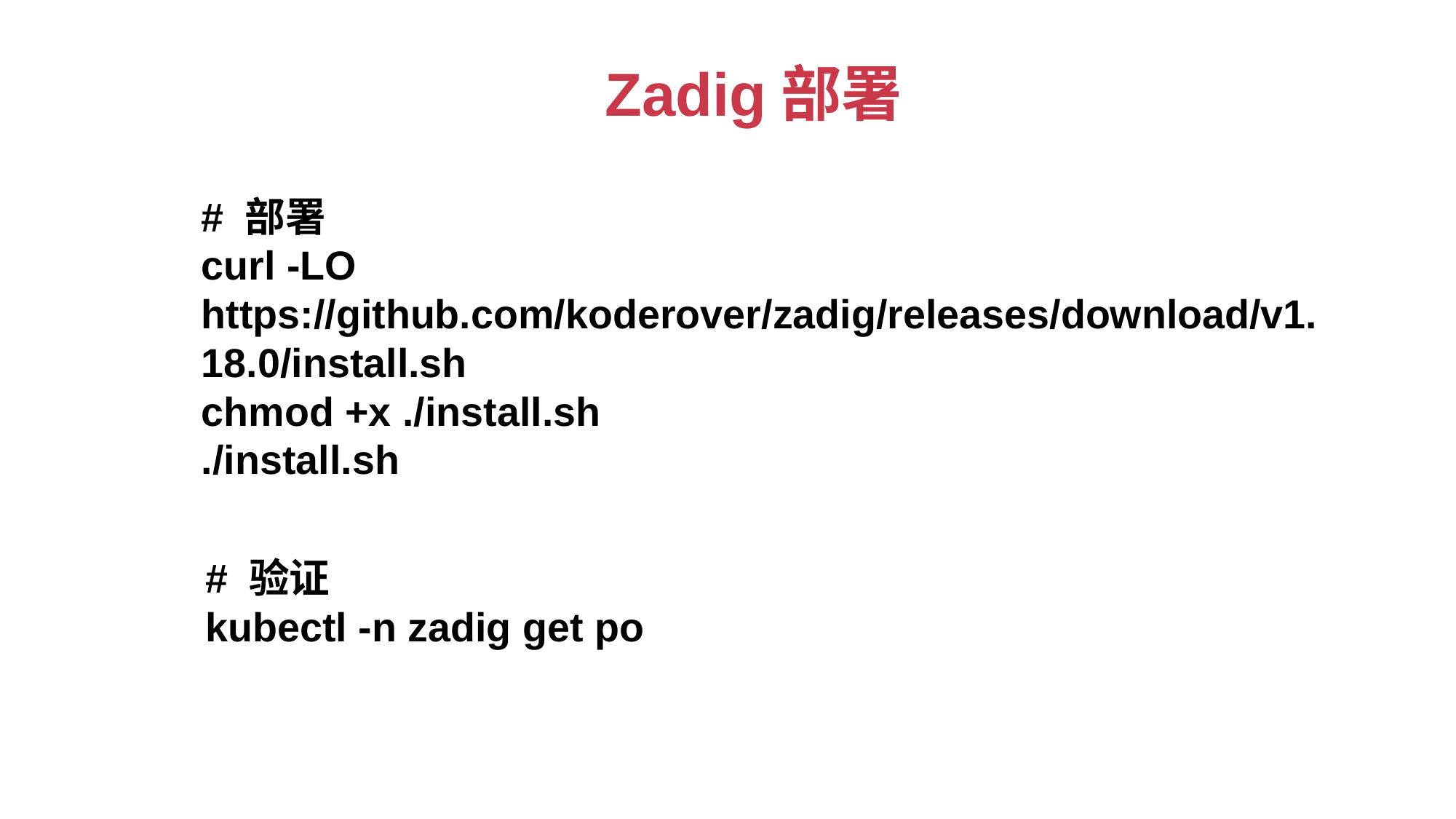

Zadig部署
# 部署
curl -LO https://github.com/koderover/zadig/releases/download/v1.18.0/install.sh
chmod +x ./install.sh
./install.sh
# 验证
kubectl -n zadig get po